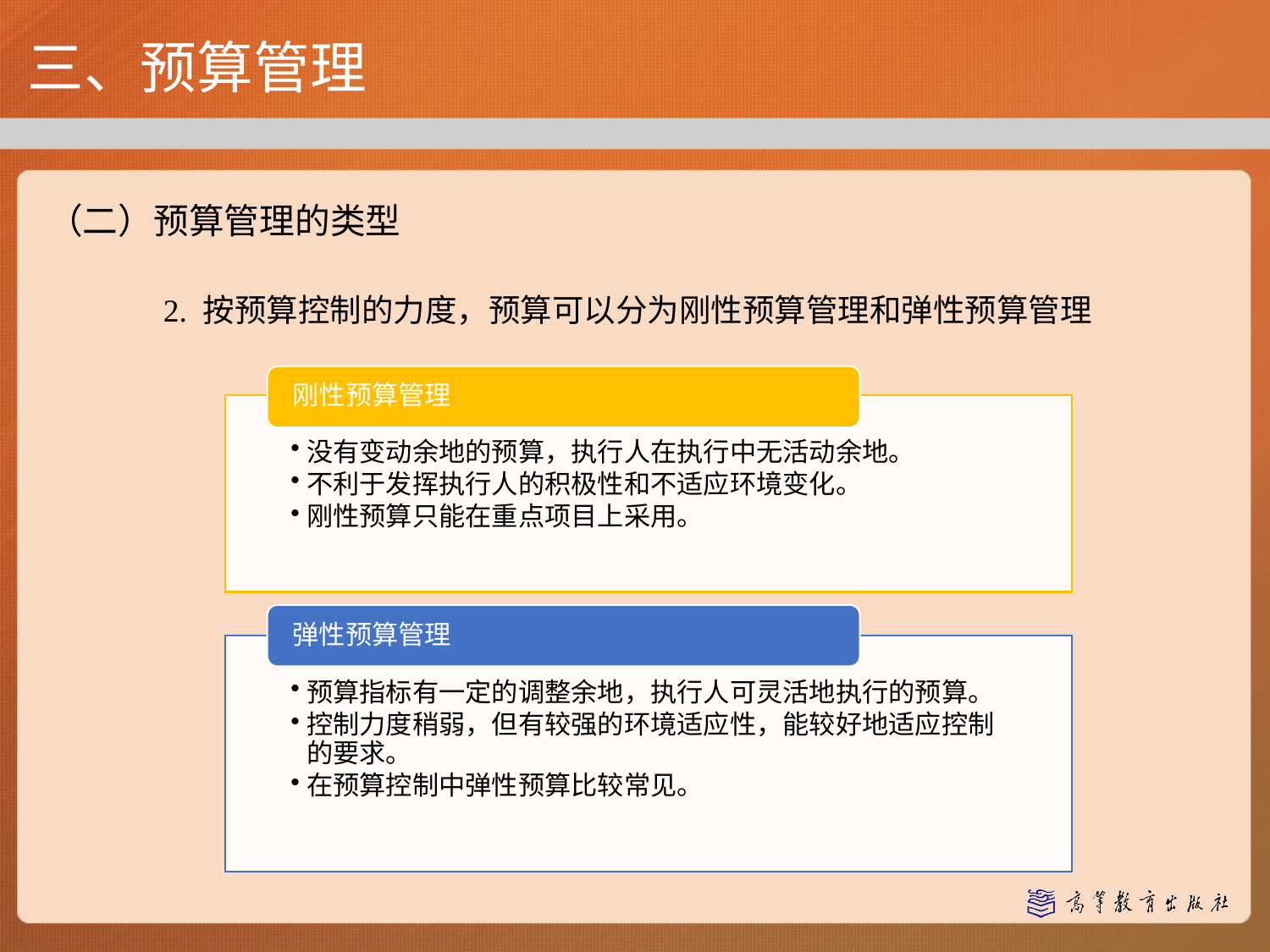

三、预算管理
（二）预算管理的类型
2. 按预算控制的力度，预算可以分为刚性预算管理和弹性预算管理
没有变动余地的预算，执行人在执行中无活动余地。
不利于发挥执行人的积极性和不适应环境变化。
刚性预算只能在重点项目上采用。
刚性预算管理
预算指标有一定的调整余地，执行人可灵活地执行的预算。
控制力度稍弱，但有较强的环境适应性，能较好地适应控制的要求。
在预算控制中弹性预算比较常见。
弹性预算管理